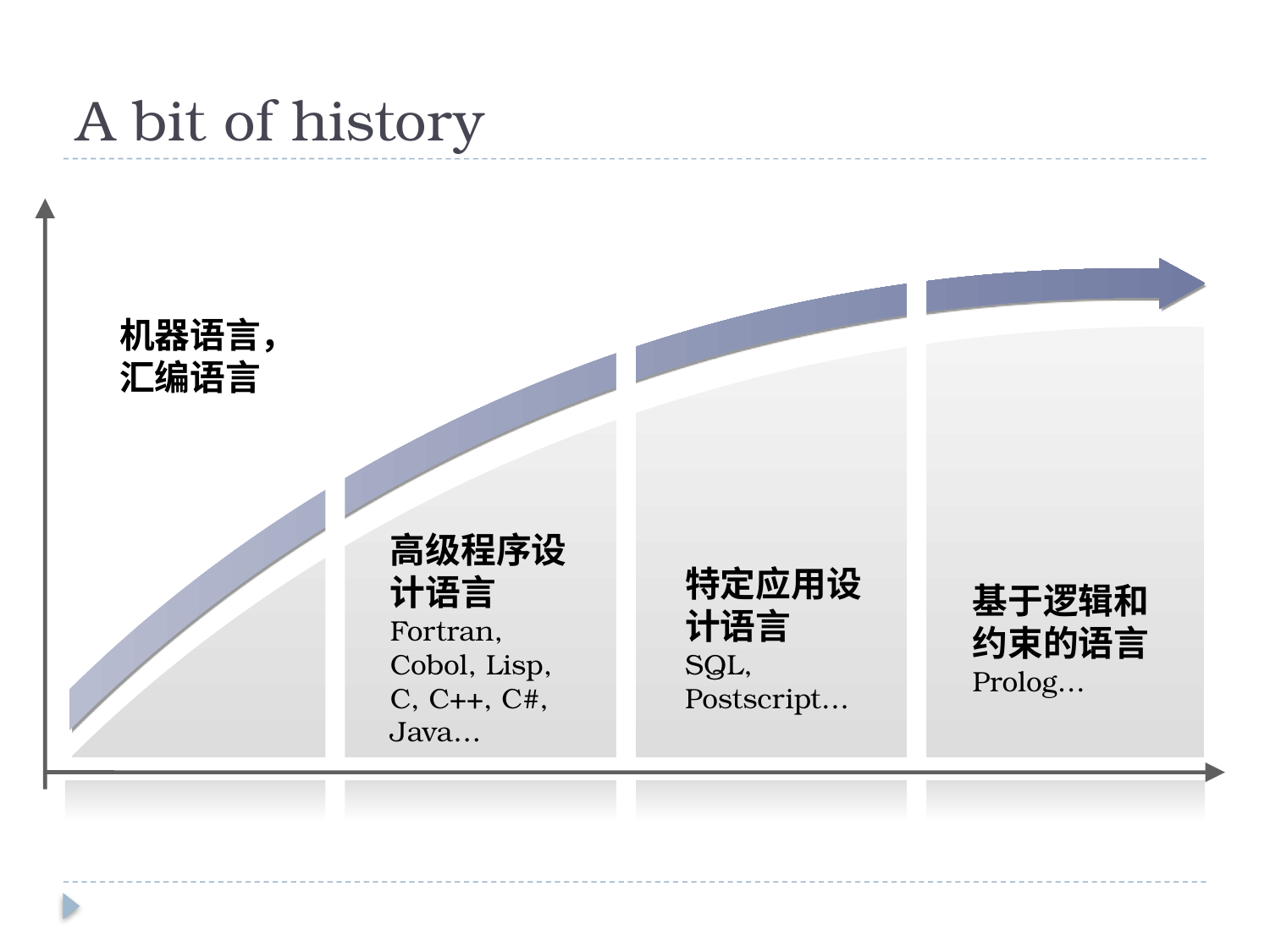

# A bit of history

机器语言， 汇编语言

高级程序设计语言
Fortran, Cobol, Lisp, C, C++, C#, Java…
特定应用设计语言
SQL, Postscript…
基于逻辑和约束的语言
Prolog…

9